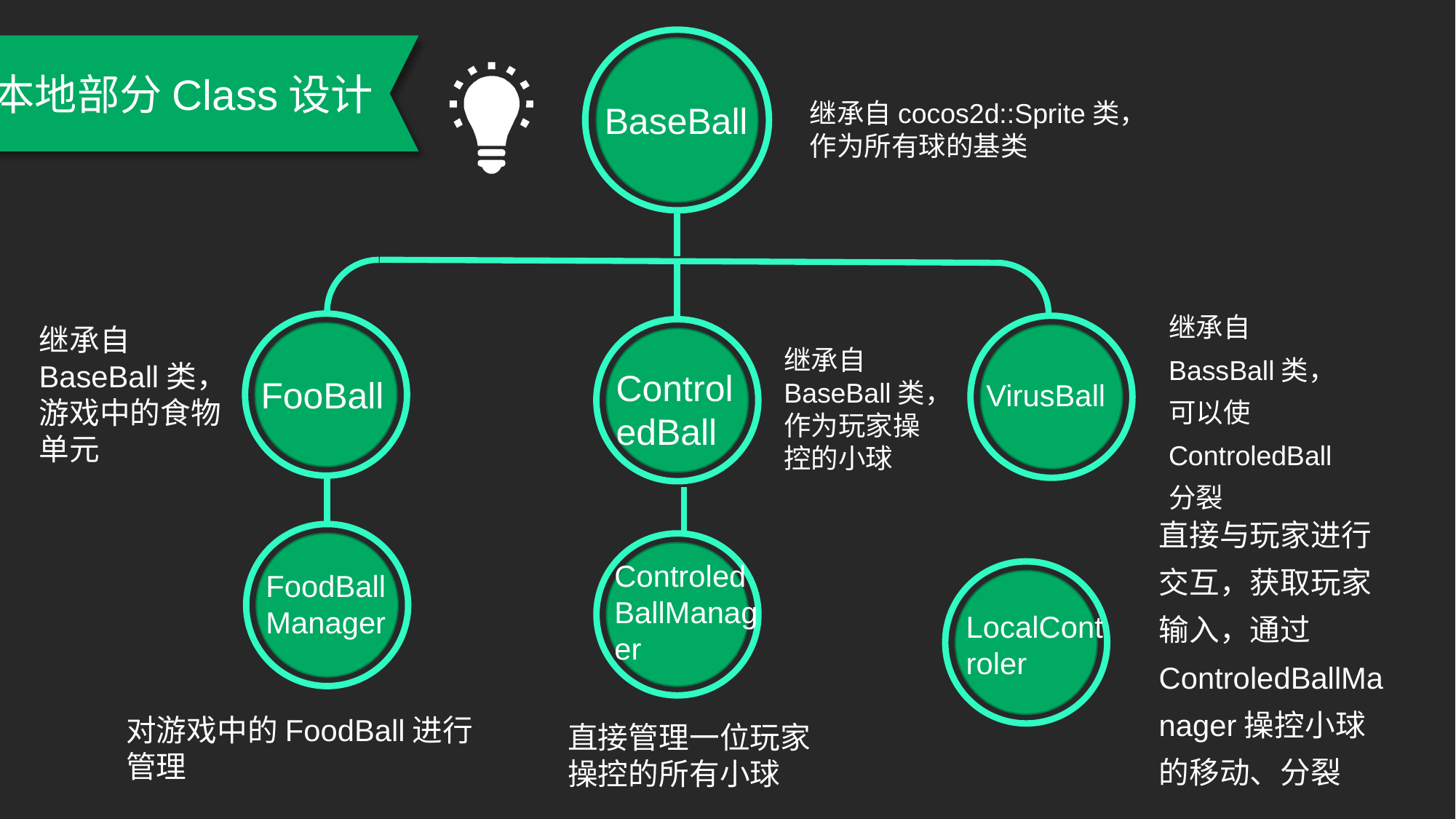

本地部分Class设计
继承自cocos2d::Sprite类，作为所有球的基类
BaseBall

继承自BassBall类，可以使ControledBall分裂

继承自BaseBall类，游戏中的食物单元

继承自BaseBall类，作为玩家操控的小球
ControledBall
FooBall
VirusBall
直接与玩家进行交互，获取玩家输入，通过ControledBallManager操控小球的移动、分裂

ControledBallManager
FoodBallManager

LocalControler
对游戏中的FoodBall进行管理
直接管理一位玩家操控的所有小球